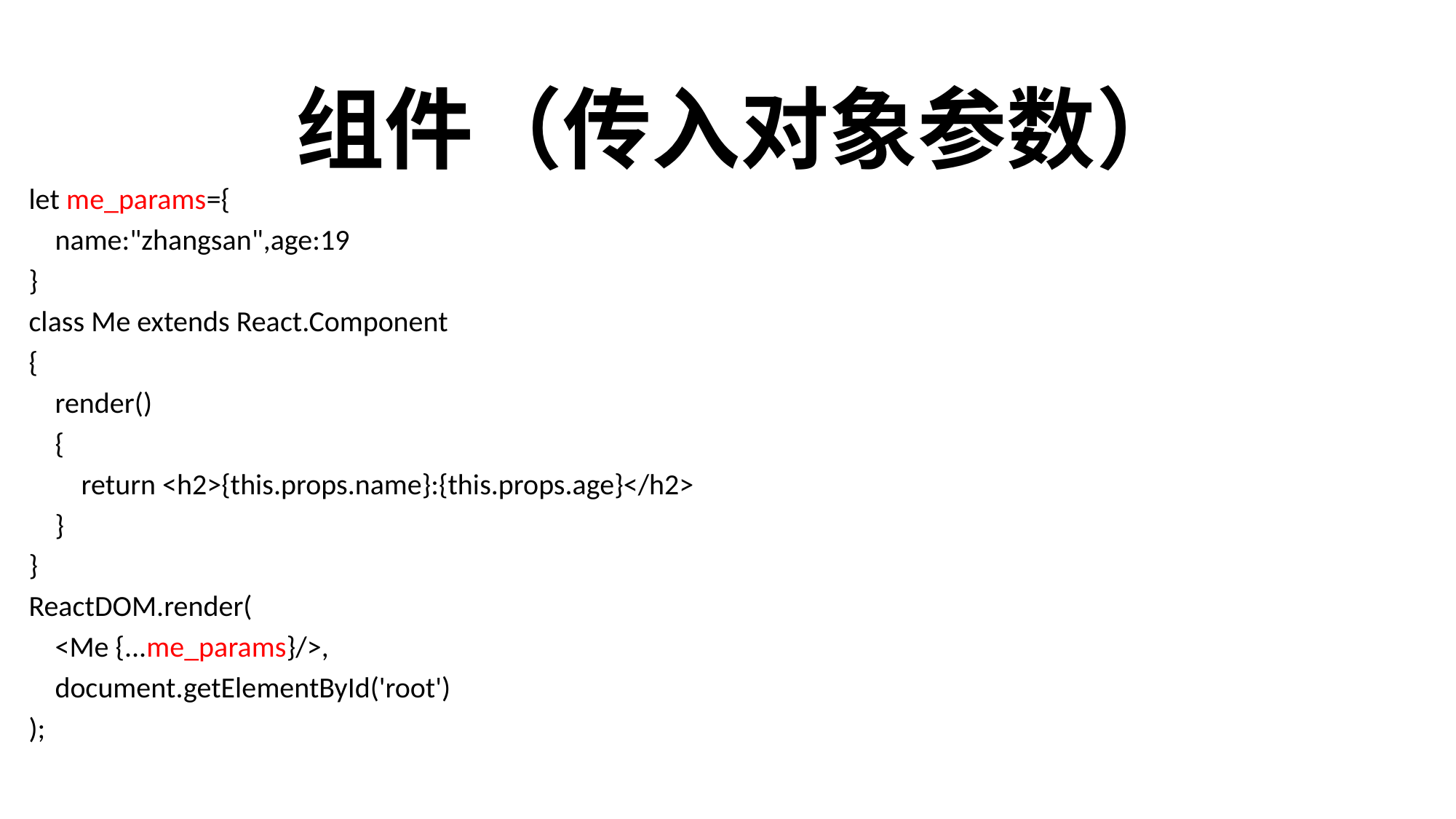

# 组件（传入对象参数）
let me_params={
    name:"zhangsan",age:19
}
class Me extends React.Component
{
    render()
    {
        return <h2>{this.props.name}:{this.props.age}</h2>
    }
}
ReactDOM.render(
    <Me {...me_params}/>,
    document.getElementById('root')
);